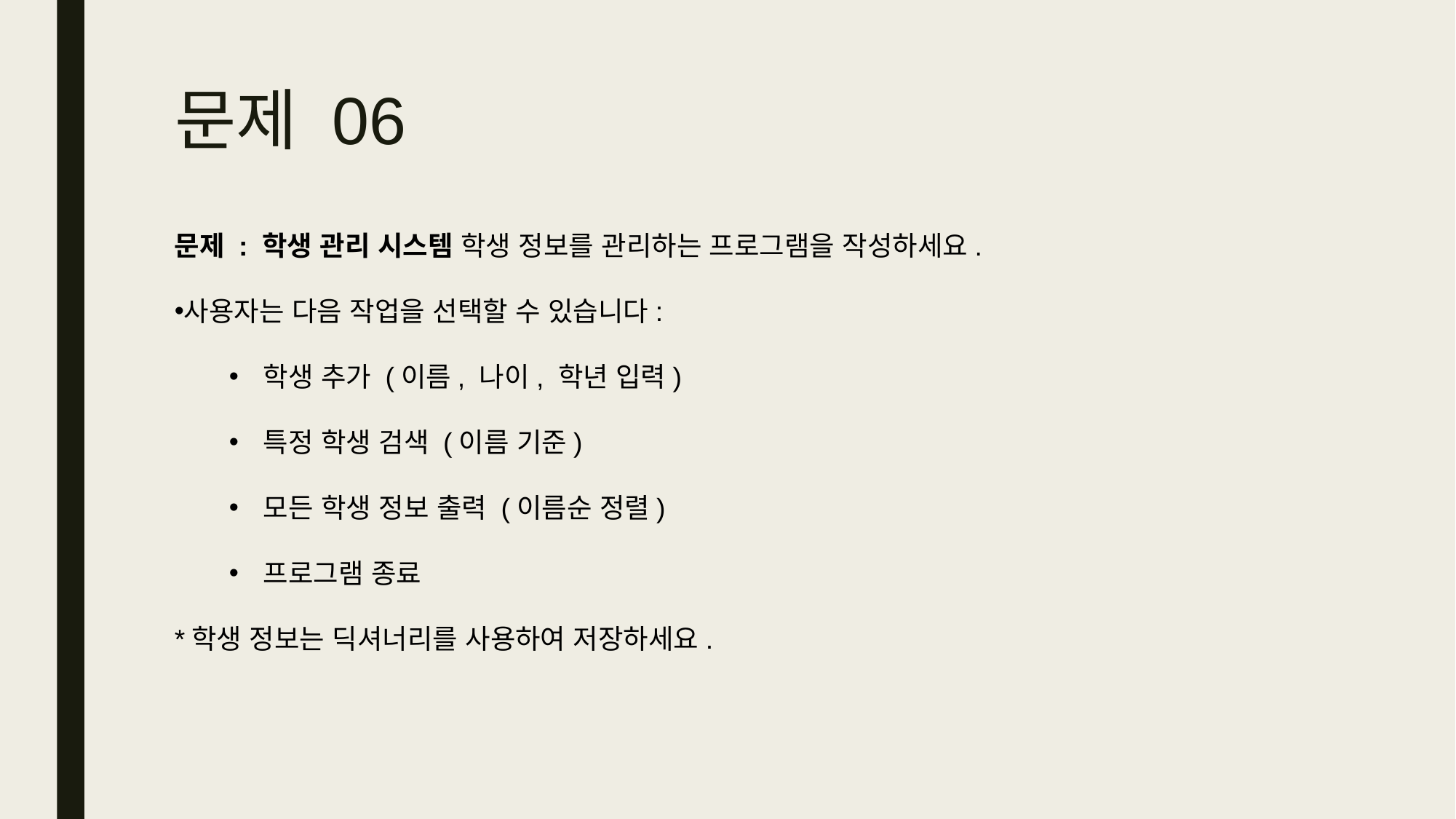

# 문제 06
문제 : 학생 관리 시스템 학생 정보를 관리하는 프로그램을 작성하세요.

사용자는 다음 작업을 선택할 수 있습니다:

학생 추가 (이름, 나이, 학년 입력)

특정 학생 검색 (이름 기준)

모든 학생 정보 출력 (이름순 정렬)

프로그램 종료

*학생 정보는 딕셔너리를 사용하여 저장하세요.